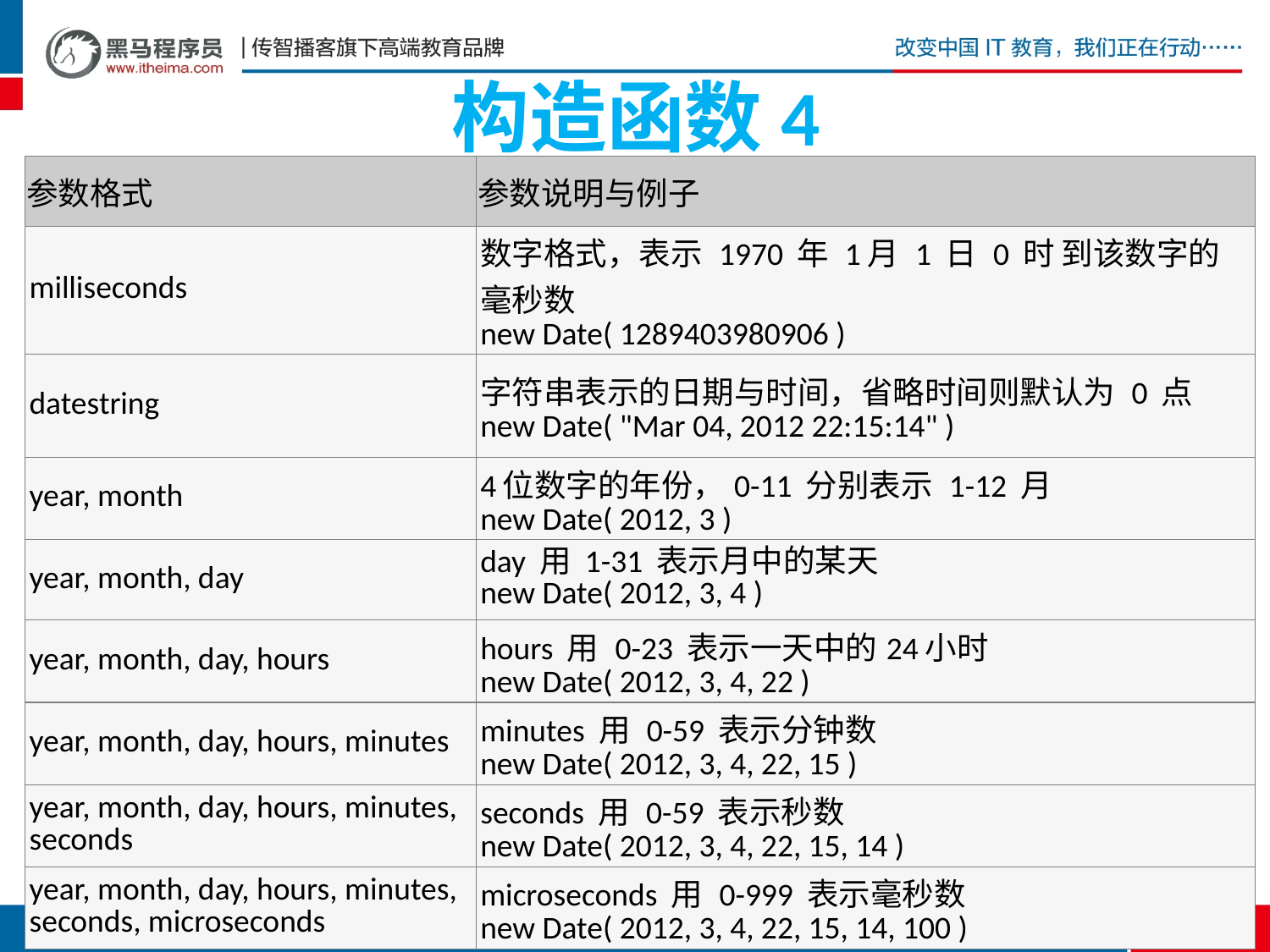

# 构造函数4
| 参数格式 | 参数说明与例子 |
| --- | --- |
| milliseconds | 数字格式，表示 1970 年 1月 1 日 0 时 到该数字的毫秒数 new Date( 1289403980906 ) |
| datestring | 字符串表示的日期与时间，省略时间则默认为 0 点 new Date( "Mar 04, 2012 22:15:14" ) |
| year, month | 4位数字的年份，0-11 分别表示 1-12 月 new Date( 2012, 3 ) |
| year, month, day | day 用 1-31 表示月中的某天 new Date( 2012, 3, 4 ) |
| year, month, day, hours | hours 用 0-23 表示一天中的24小时 new Date( 2012, 3, 4, 22 ) |
| year, month, day, hours, minutes | minutes 用 0-59 表示分钟数 new Date( 2012, 3, 4, 22, 15 ) |
| year, month, day, hours, minutes, seconds | seconds 用 0-59 表示秒数 new Date( 2012, 3, 4, 22, 15, 14 ) |
| year, month, day, hours, minutes, seconds, microseconds | microseconds 用 0-999 表示毫秒数 new Date( 2012, 3, 4, 22, 15, 14, 100 ) |